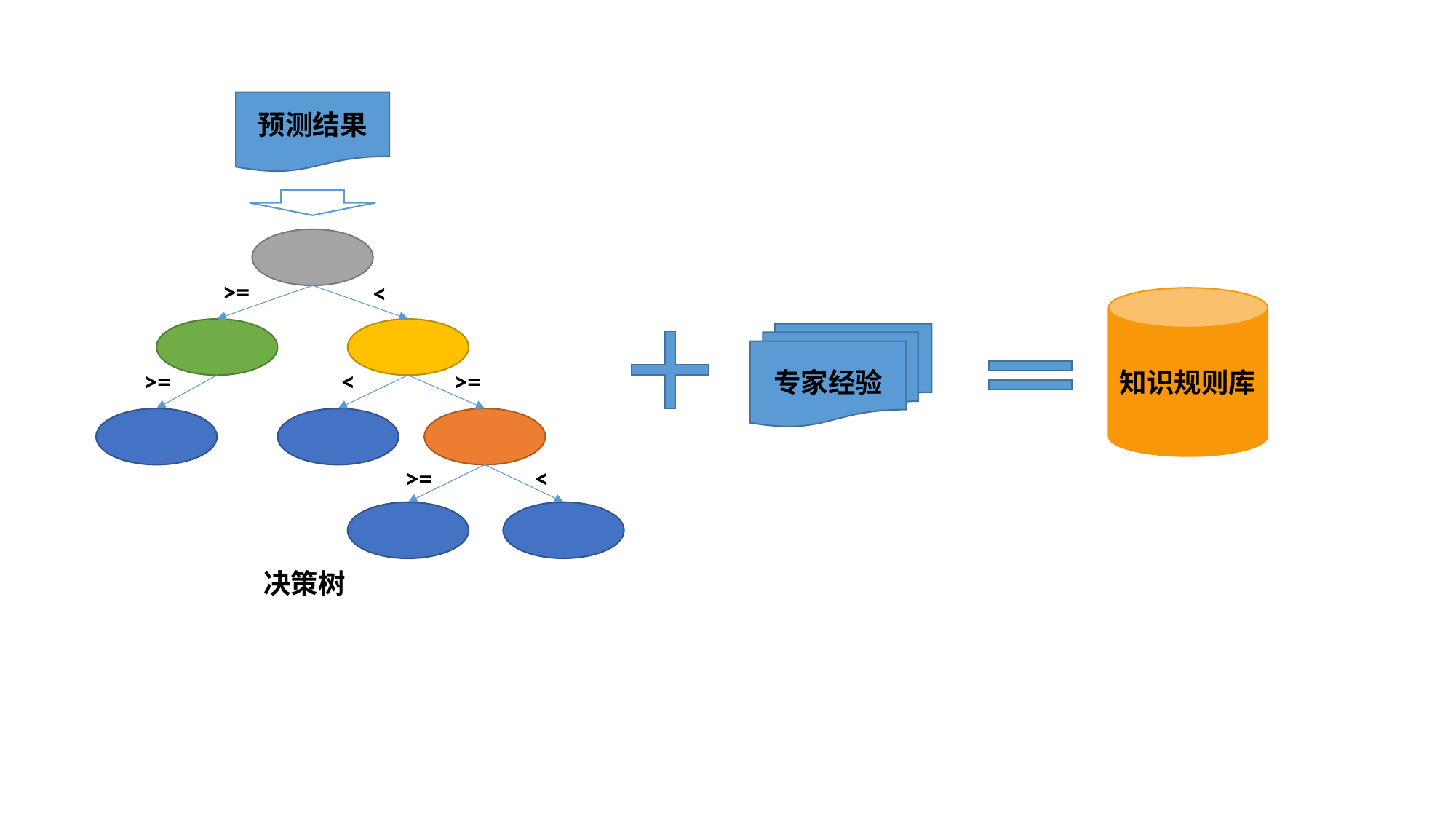

预测结果

>=
<
知识规则库

专家经验

>=
<
>=

>=
<

决策树